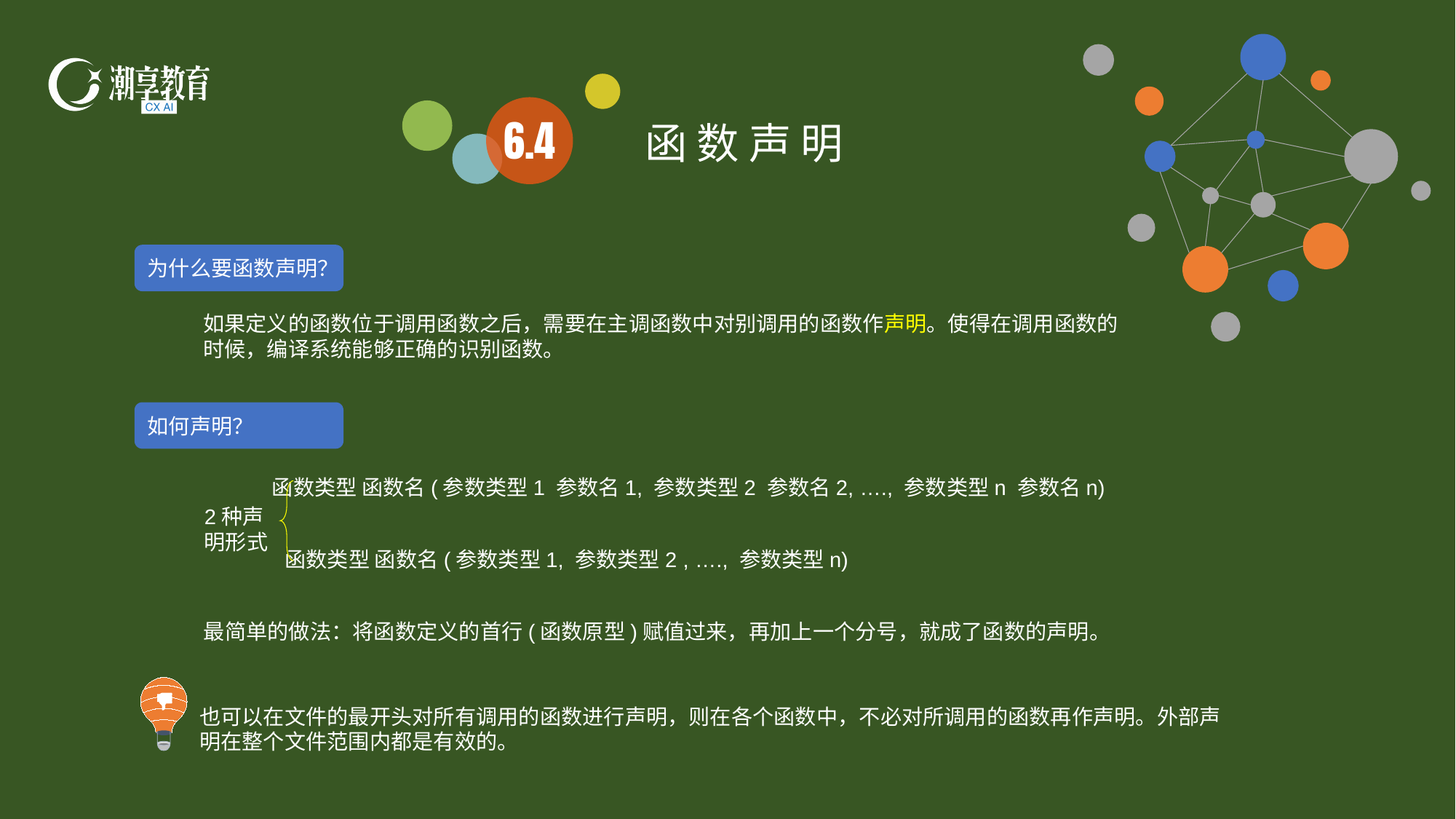

6.4

函 数 声 明
为什么要函数声明？
如果定义的函数位于调用函数之后，需要在主调函数中对别调用的函数作声明。使得在调用函数的时候，编译系统能够正确的识别函数。
如何声明？
函数类型 函数名(参数类型1 参数名1, 参数类型2 参数名2, …., 参数类型n 参数名n)

2种声明形式
函数类型 函数名(参数类型1, 参数类型2 , …., 参数类型n)
最简单的做法：将函数定义的首行(函数原型)赋值过来，再加上一个分号，就成了函数的声明。

也可以在文件的最开头对所有调用的函数进行声明，则在各个函数中，不必对所调用的函数再作声明。外部声明在整个文件范围内都是有效的。